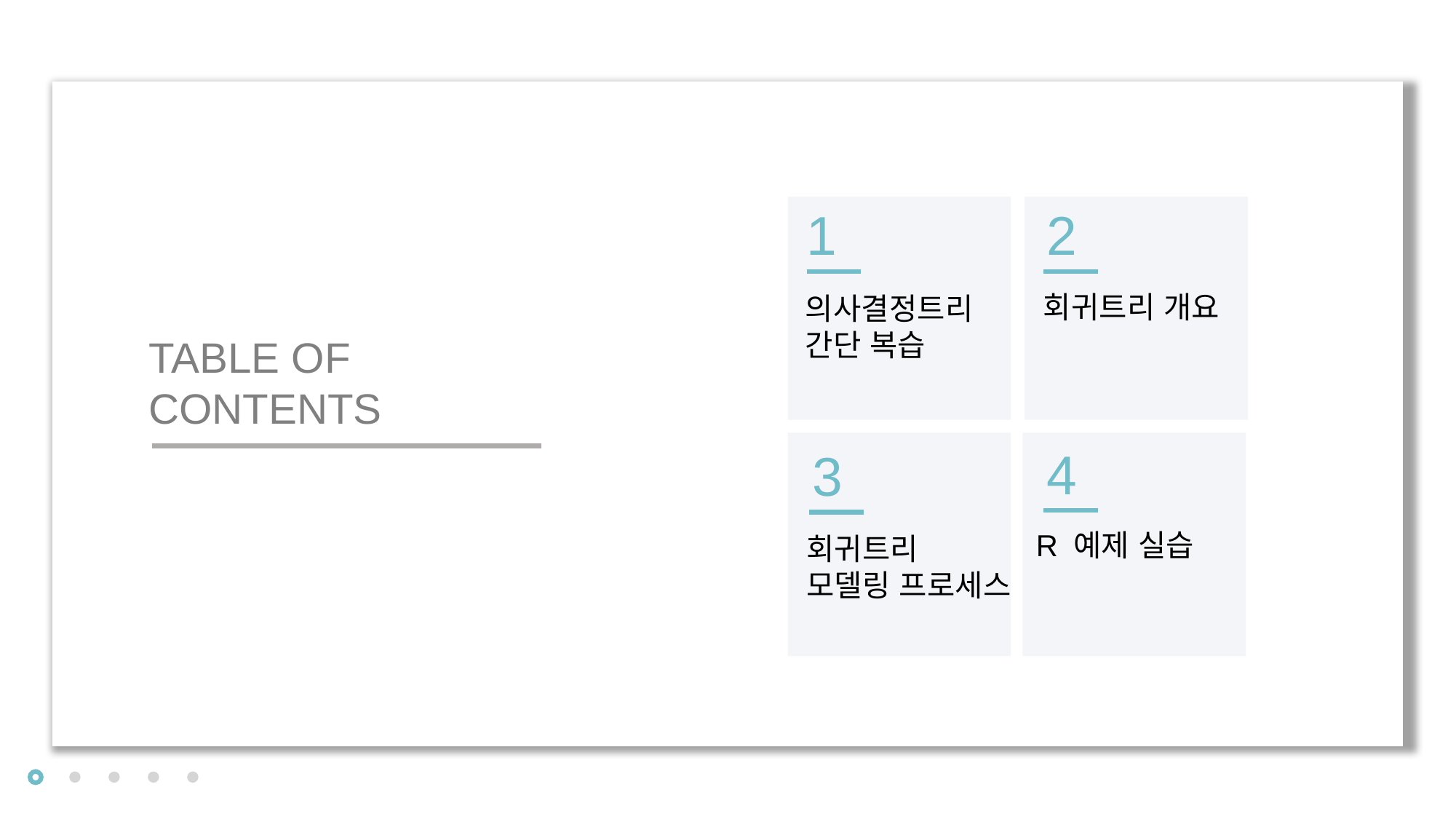

1
2

회귀트리 개요
의사결정트리
간단 복습

4
3
R 예제 실습
회귀트리
모델링 프로세스
TABLE OF
CONTENTS